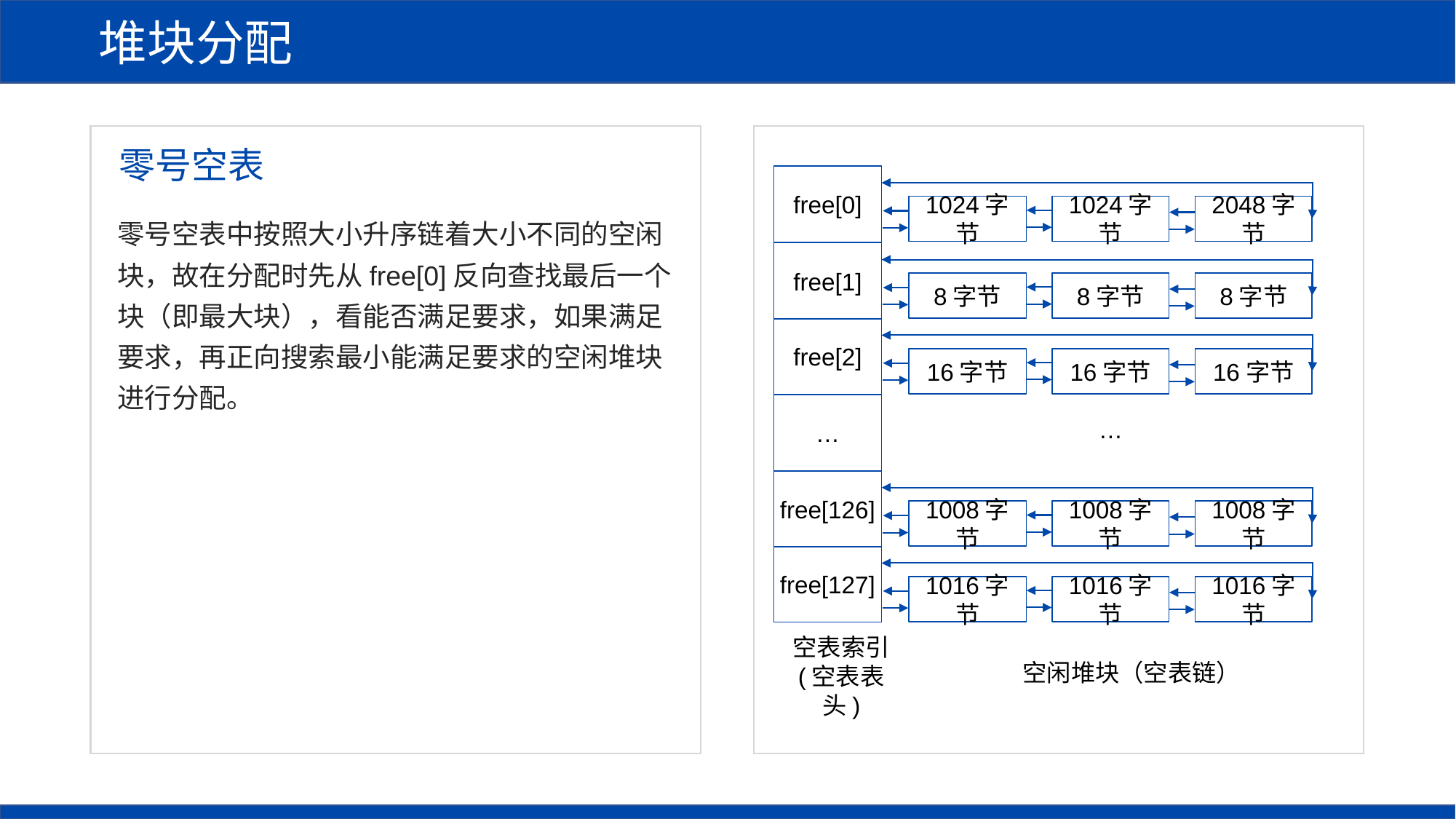

堆块分配

零号空表
free[0]
1024字节
1024字节
2048字节
零号空表中按照大小升序链着大小不同的空闲块，故在分配时先从free[0]反向查找最后一个块（即最大块），看能否满足要求，如果满足要求，再正向搜索最小能满足要求的空闲堆块进行分配。
free[1]
8字节
8字节
8字节
free[2]
16字节
16字节
16字节
…
…
free[126]
1008字节
1008字节
1008字节
free[127]
1016字节
1016字节
1016字节
空表索引
(空表表头)
空闲堆块（空表链）